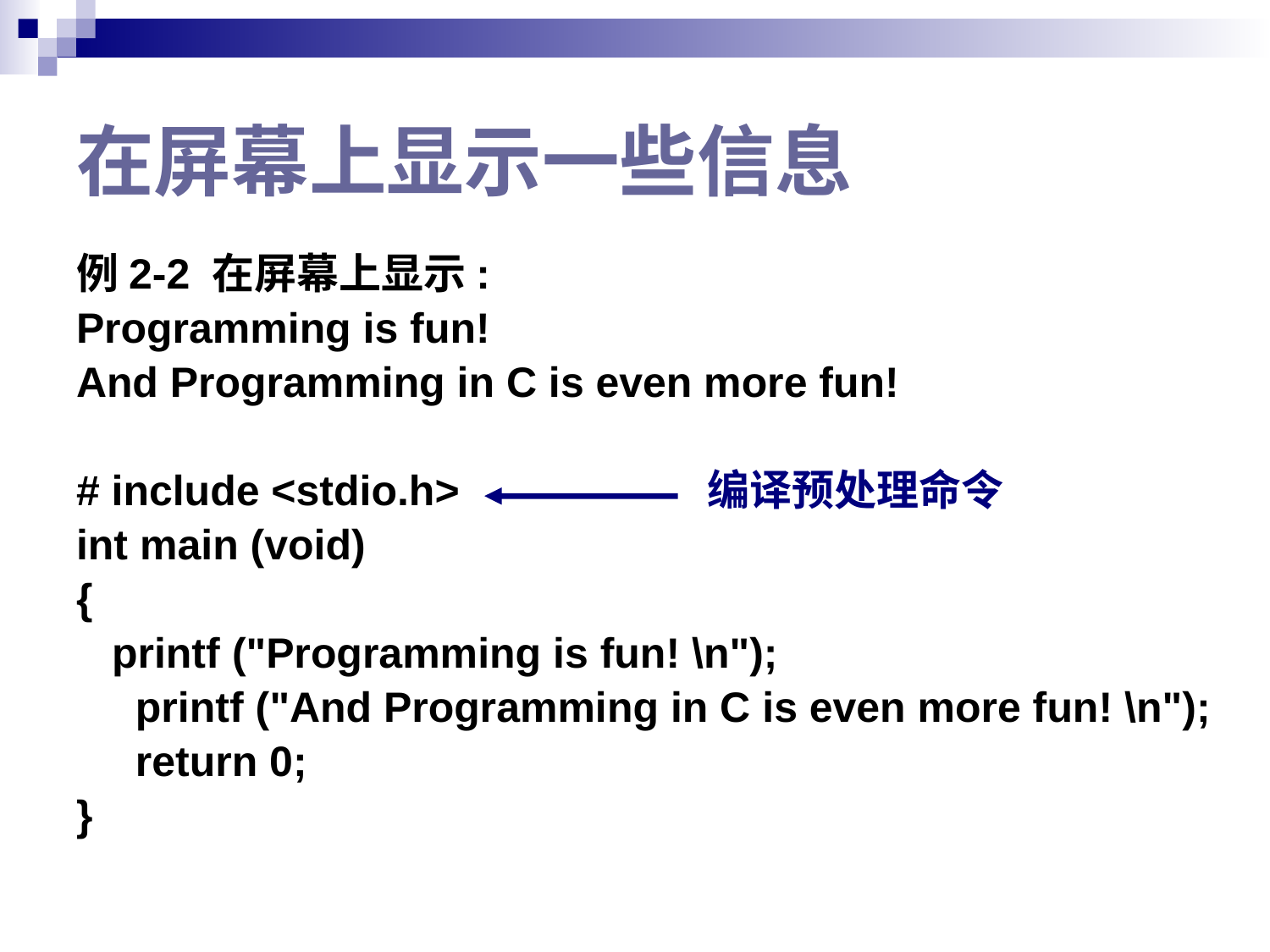

# 在屏幕上显示一些信息
例2-2 在屏幕上显示:
Programming is fun!
And Programming in C is even more fun!

# include <stdio.h>                    编译预处理命令
int main (void)
{
   printf ("Programming is fun! \n");
     printf ("And Programming in C is even more fun! \n");
     return 0;
}